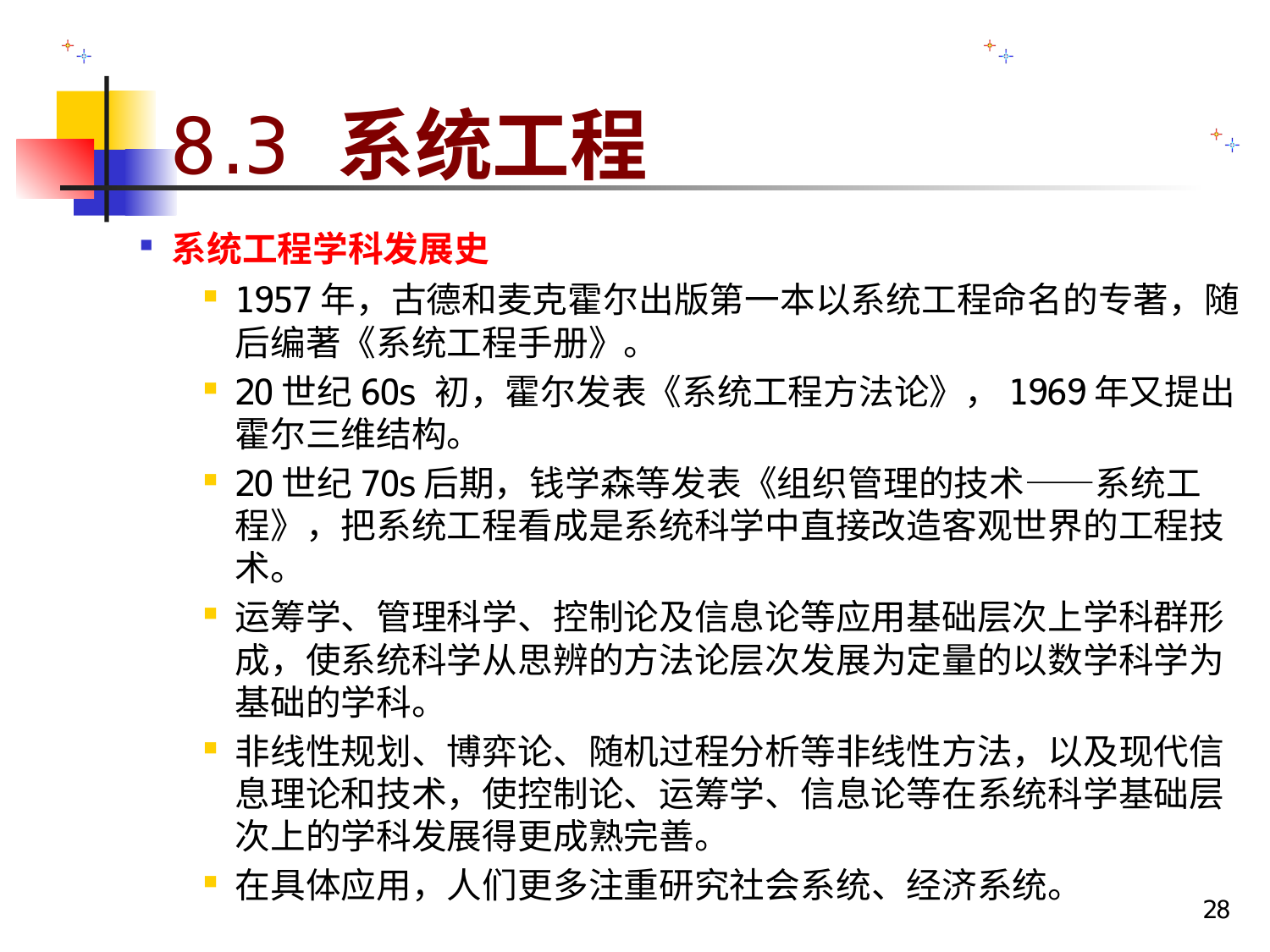

# 8.3 系统工程
系统工程学科发展史
1957年，古德和麦克霍尔出版第一本以系统工程命名的专著，随后编著《系统工程手册》。
20世纪60s 初，霍尔发表《系统工程方法论》，1969年又提出霍尔三维结构。
20世纪70s后期，钱学森等发表《组织管理的技术——系统工程》，把系统工程看成是系统科学中直接改造客观世界的工程技术。
运筹学、管理科学、控制论及信息论等应用基础层次上学科群形成，使系统科学从思辨的方法论层次发展为定量的以数学科学为基础的学科。
非线性规划、博弈论、随机过程分析等非线性方法，以及现代信息理论和技术，使控制论、运筹学、信息论等在系统科学基础层次上的学科发展得更成熟完善。
在具体应用，人们更多注重研究社会系统、经济系统。
28